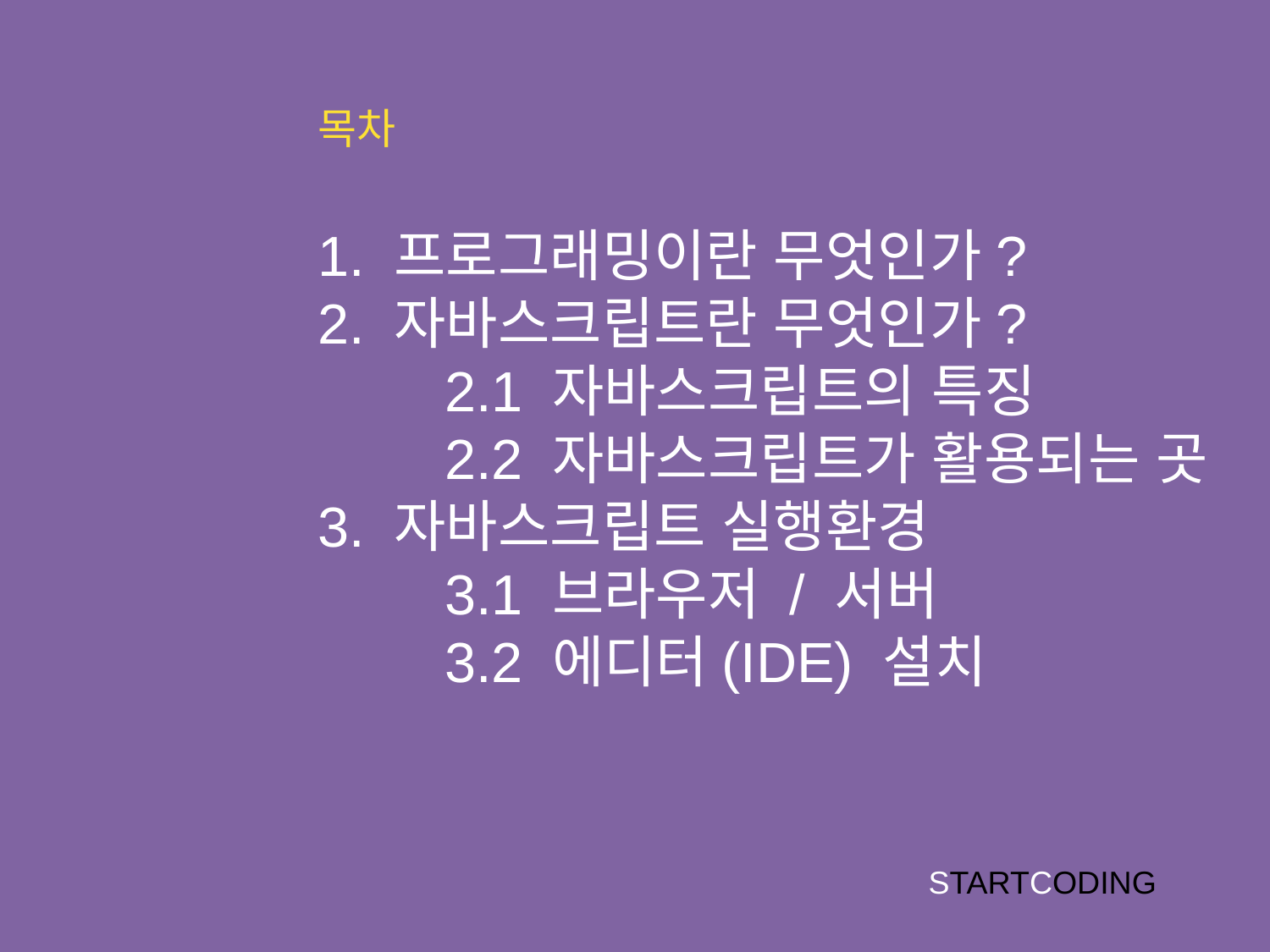

# 목차 1. 프로그래밍이란 무엇인가? 2. 자바스크립트란 무엇인가? 2.1 자바스크립트의 특징 2.2 자바스크립트가 활용되는 곳 3. 자바스크립트 실행환경 3.1 브라우저 / 서버 3.2 에디터(IDE) 설치
STARTCODING